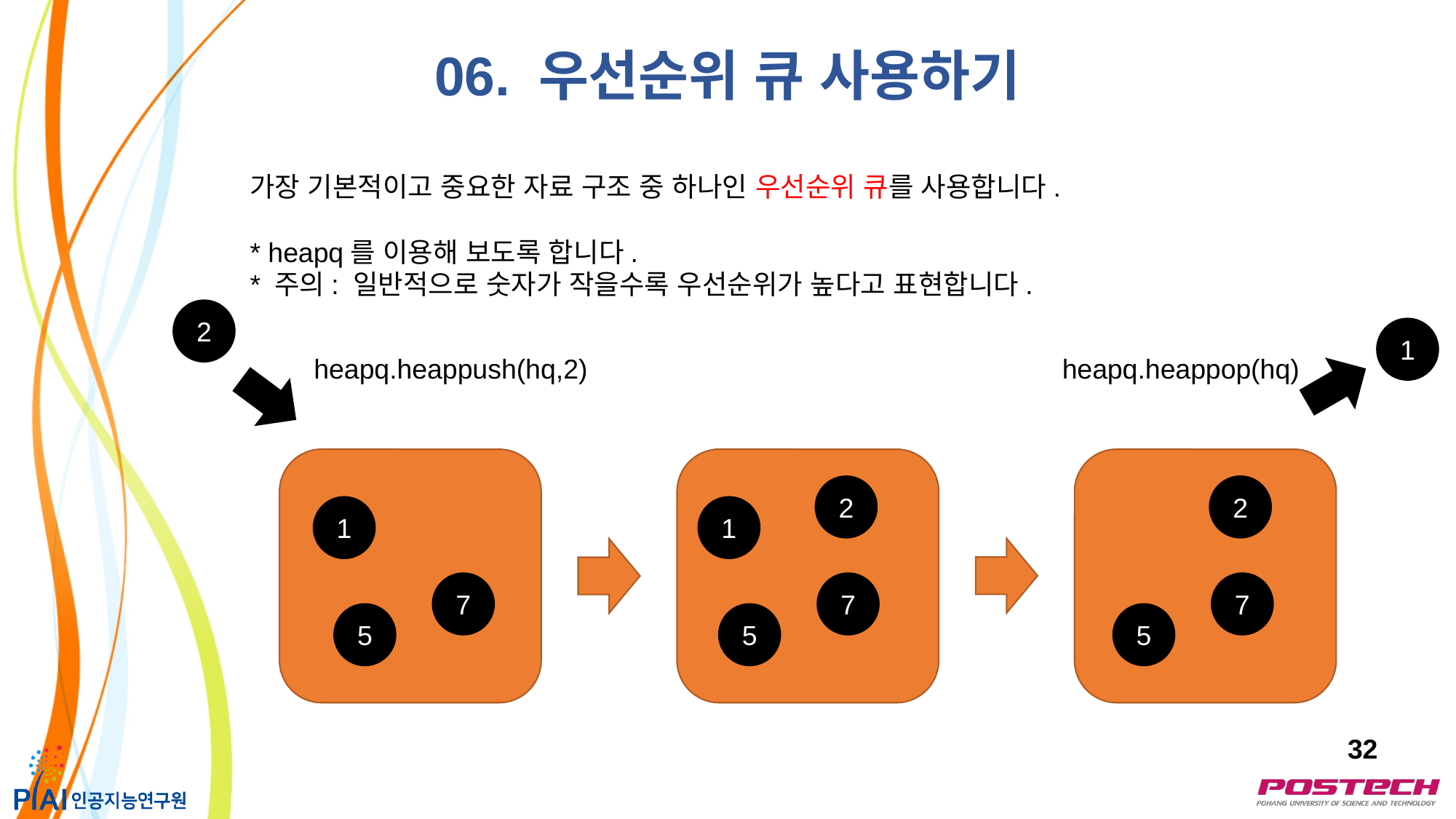

06. 우선순위 큐 사용하기
가장 기본적이고 중요한 자료 구조 중 하나인 우선순위 큐를 사용합니다.

* heapq를 이용해 보도록 합니다.
* 주의: 일반적으로 숫자가 작을수록 우선순위가 높다고 표현합니다.
2
1
heapq.heappush(hq,2)
heapq.heappop(hq)

2
2
1
1

7
7
7
5
5
5